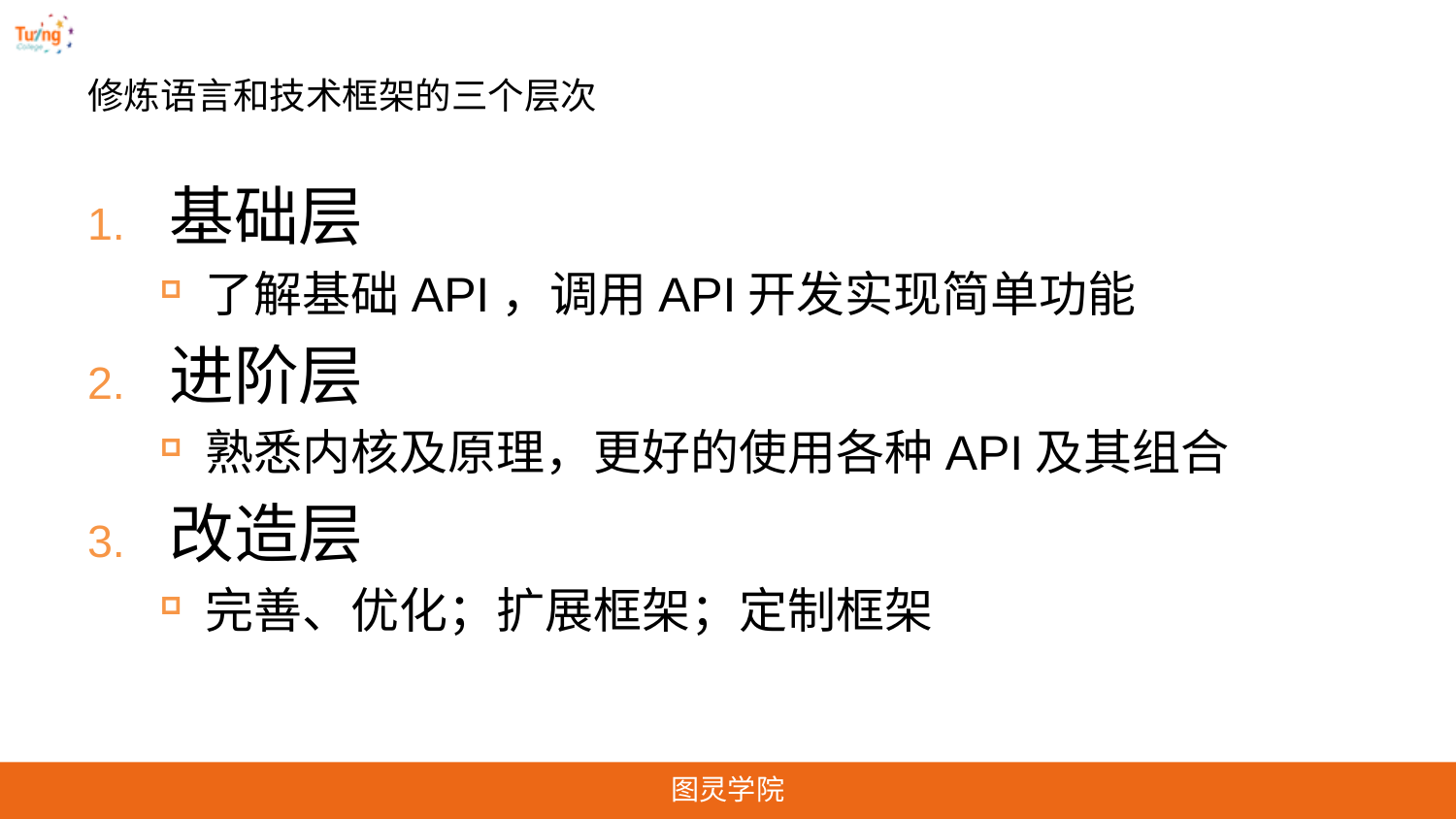

# 修炼语言和技术框架的三个层次
基础层
了解基础API，调用API开发实现简单功能
进阶层
熟悉内核及原理，更好的使用各种API及其组合
改造层
完善、优化；扩展框架；定制框架
图灵学院